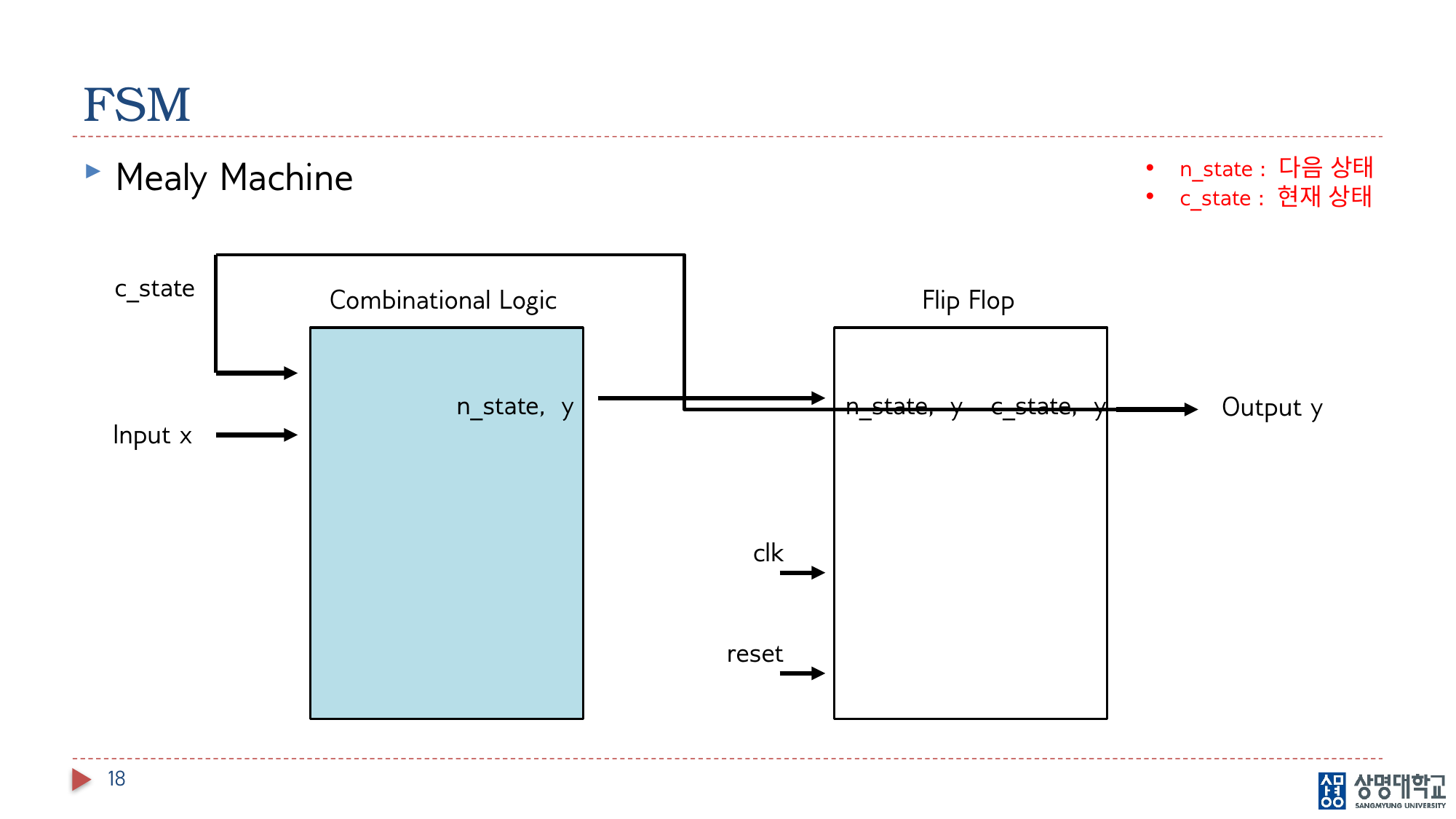

# FSM
Mealy Machine
n_state : 다음 상태
c_state : 현재 상태
c_state

Combinational Logic
Flip Flop

n_state,  y
n_state,  y
c_state,  y

Output y
Input x
clk
reset
18